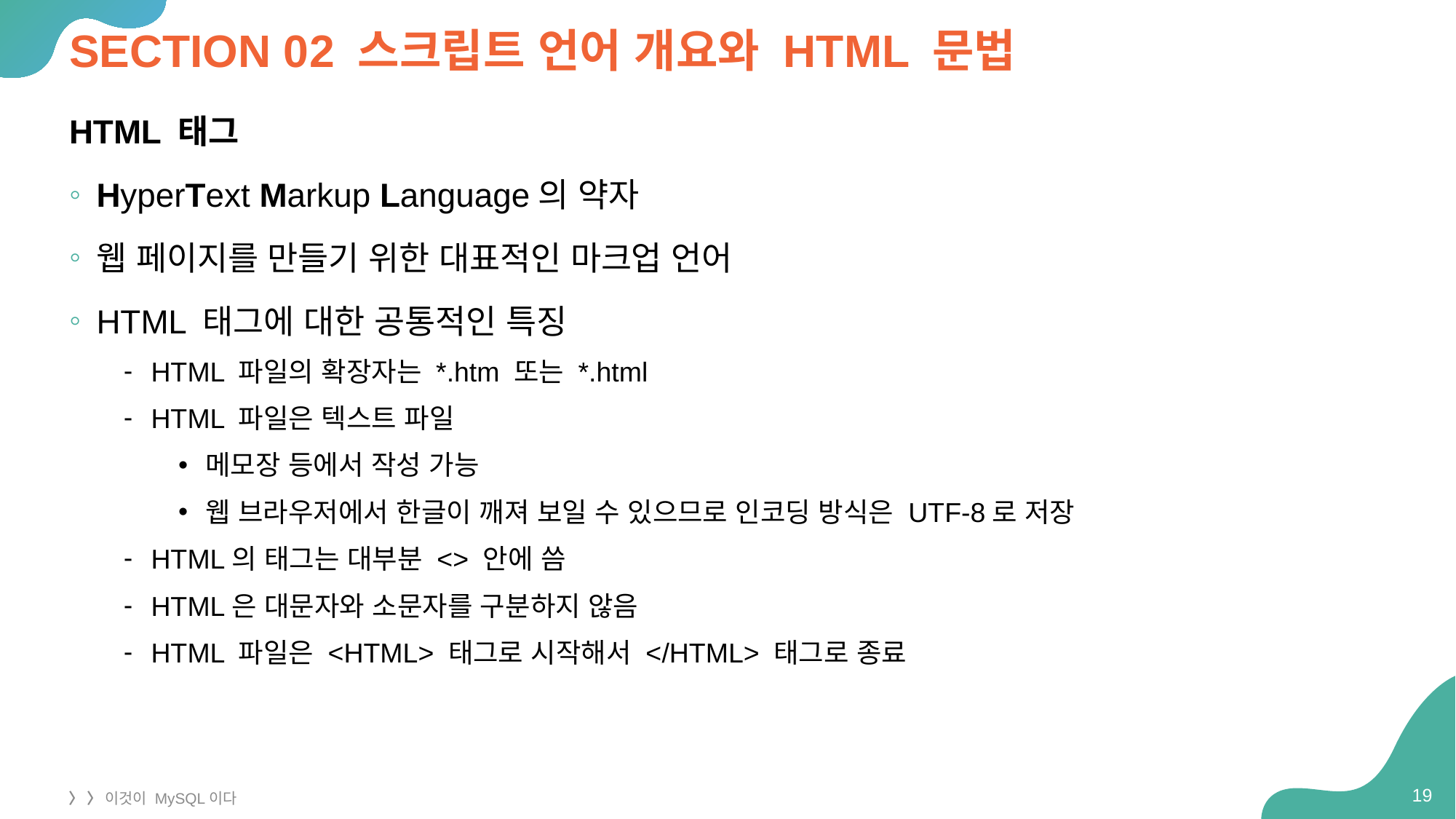

# SECTION 02 스크립트 언어 개요와 HTML 문법
HTML 태그
HyperText Markup Language의 약자
웹 페이지를 만들기 위한 대표적인 마크업 언어
HTML 태그에 대한 공통적인 특징
HTML 파일의 확장자는 *.htm 또는 *.html
HTML 파일은 텍스트 파일
메모장 등에서 작성 가능
웹 브라우저에서 한글이 깨져 보일 수 있으므로 인코딩 방식은 UTF-8로 저장
HTML의 태그는 대부분 <> 안에 씀
HTML은 대문자와 소문자를 구분하지 않음
HTML 파일은 <HTML> 태그로 시작해서 </HTML> 태그로 종료

19
〉 〉 이것이 MySQL이다